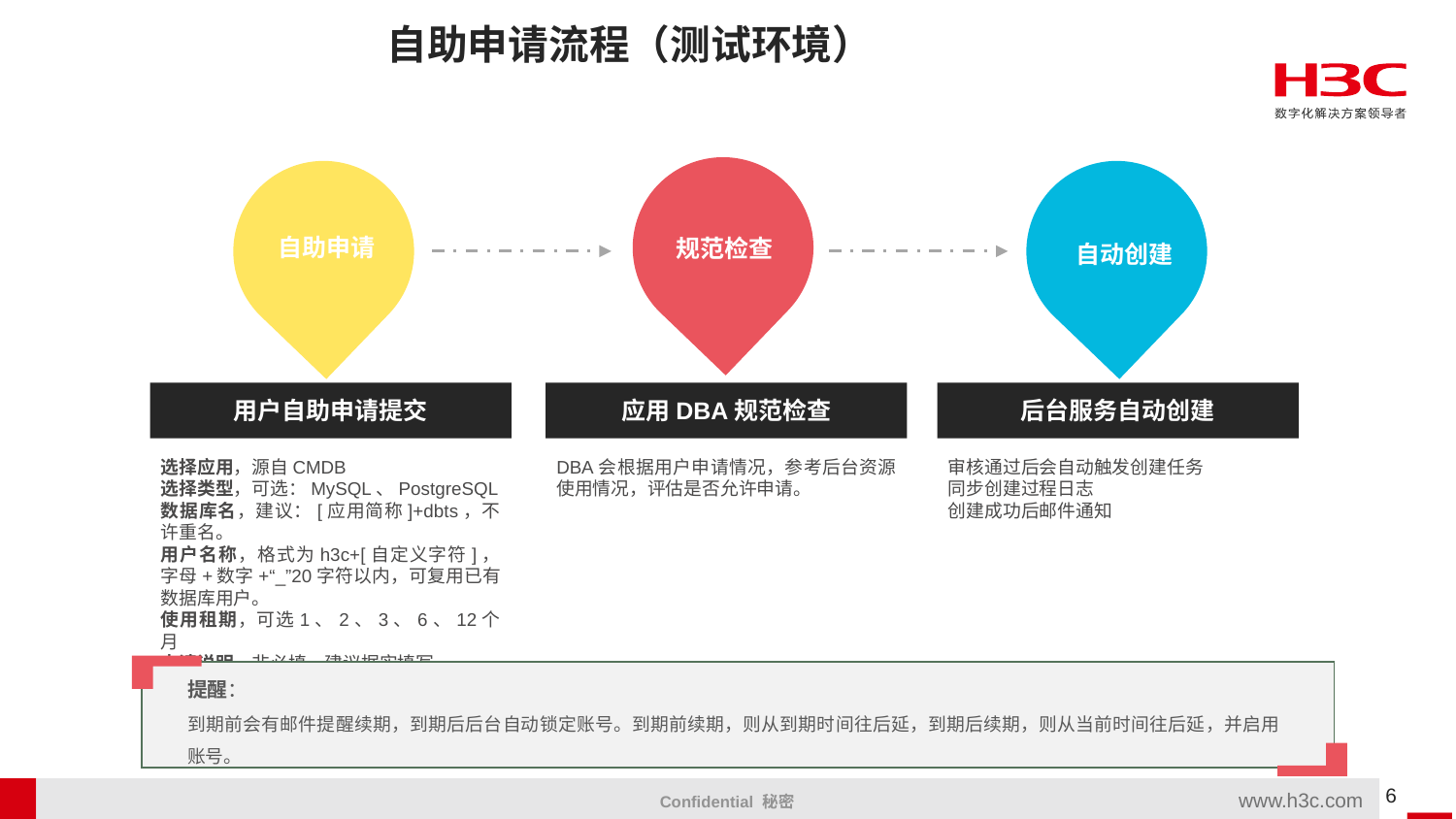

自助申请流程（测试环境）

规范检查

自助申请

自动创建

用户自助申请提交

应用DBA规范检查

后台服务自动创建
选择应用，源自CMDB
选择类型，可选：MySQL、PostgreSQL
数据库名，建议：[应用简称]+dbts，不许重名。
用户名称，格式为h3c+[自定义字符]，字母+数字+“_”20字符以内，可复用已有数据库用户。
使用租期，可选1、2、3、6、12个月
申请说明，非必填，建议据实填写。
DBA会根据用户申请情况，参考后台资源使用情况，评估是否允许申请。
审核通过后会自动触发创建任务
同步创建过程日志
创建成功后邮件通知

提醒：
到期前会有邮件提醒续期，到期后后台自动锁定账号。到期前续期，则从到期时间往后延，到期后续期，则从当前时间往后延，并启用账号。